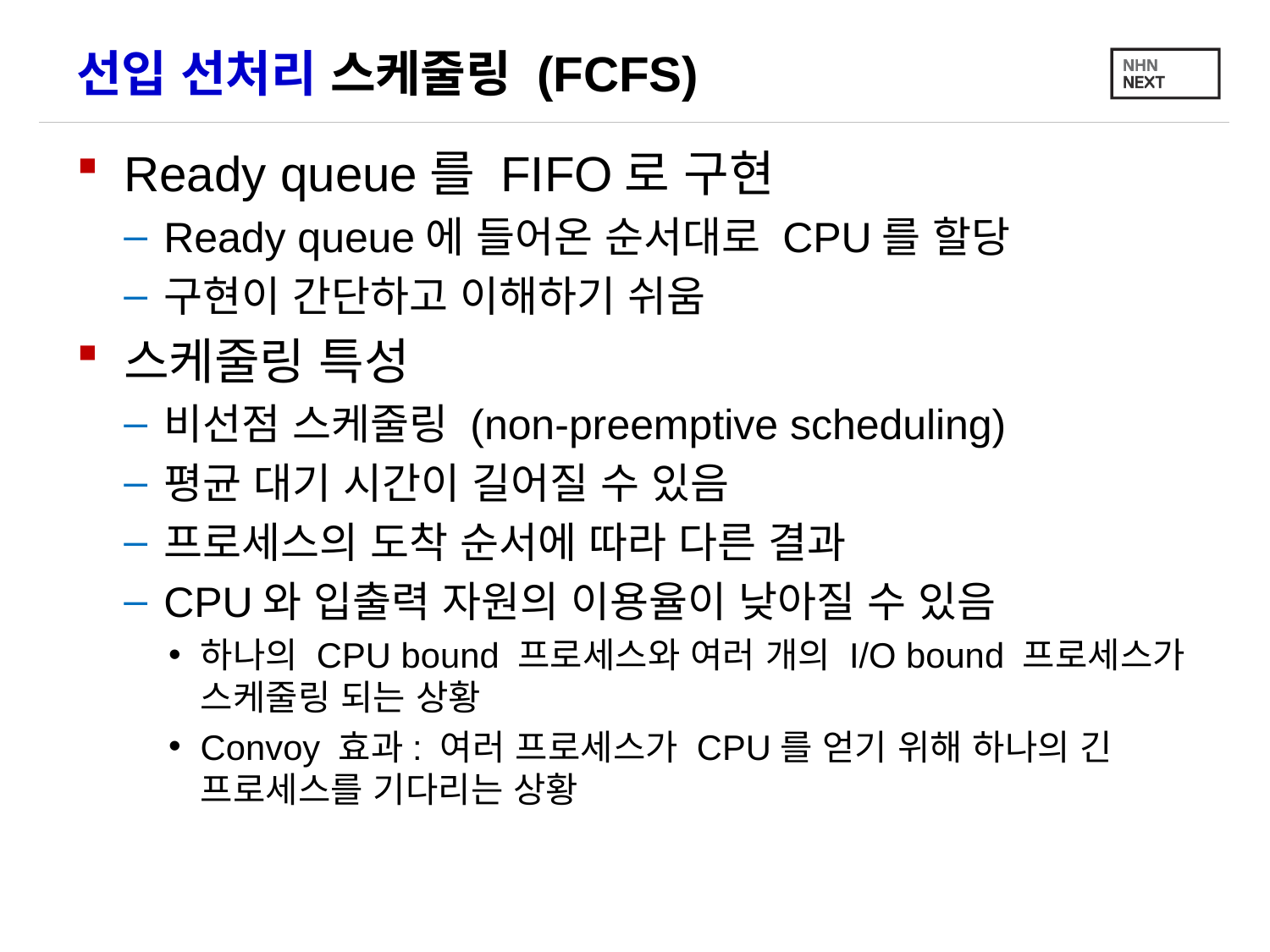

# 선입 선처리 스케줄링 (FCFS)
Ready queue를 FIFO로 구현
Ready queue에 들어온 순서대로 CPU를 할당
구현이 간단하고 이해하기 쉬움
스케줄링 특성
비선점 스케줄링 (non-preemptive scheduling)
평균 대기 시간이 길어질 수 있음
프로세스의 도착 순서에 따라 다른 결과
CPU와 입출력 자원의 이용율이 낮아질 수 있음
하나의 CPU bound 프로세스와 여러 개의 I/O bound 프로세스가 스케줄링 되는 상황
Convoy 효과: 여러 프로세스가 CPU를 얻기 위해 하나의 긴 프로세스를 기다리는 상황